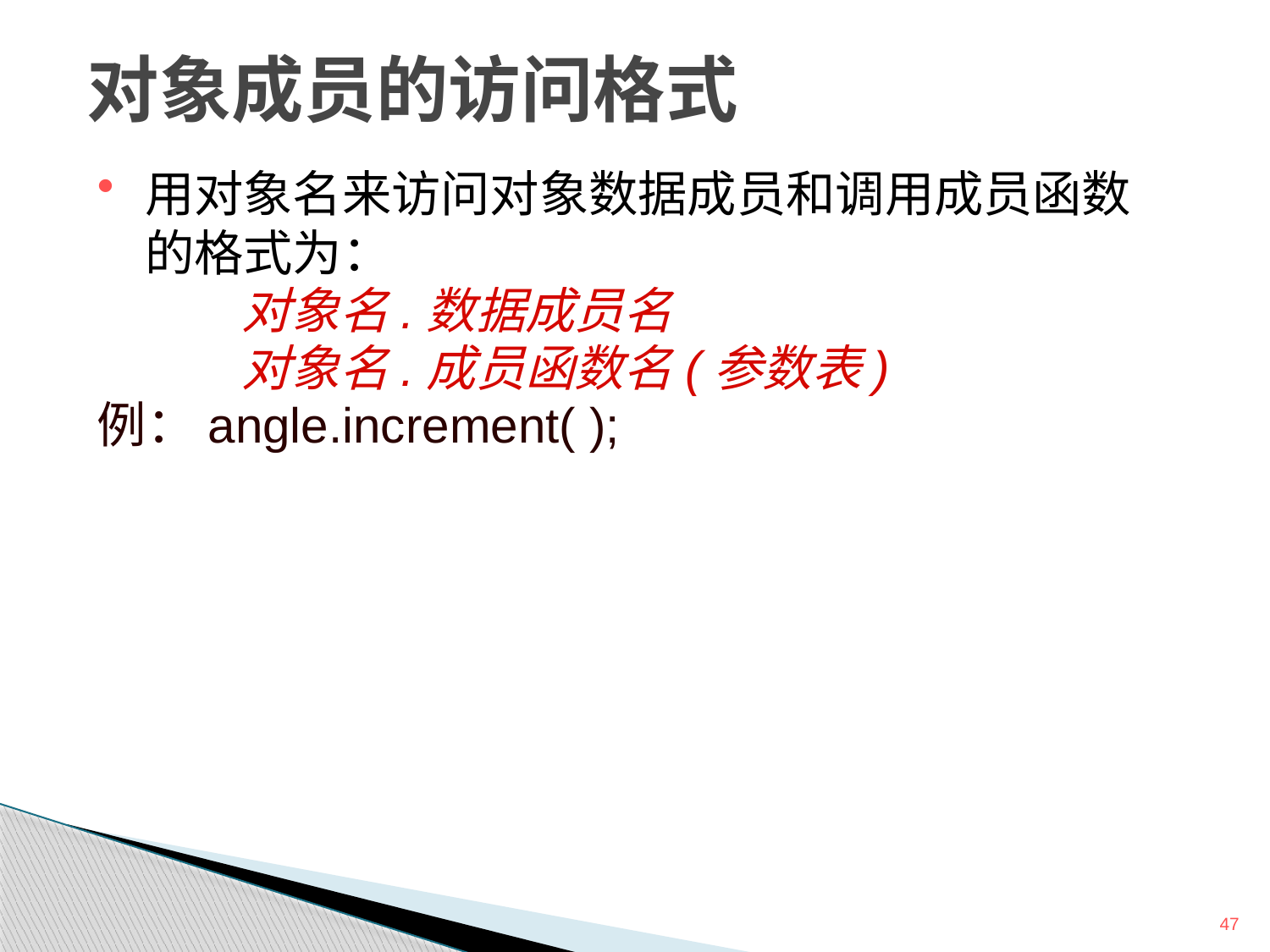

# 对象成员的访问格式
用对象名来访问对象数据成员和调用成员函数的格式为：
            对象名.数据成员名
            对象名.成员函数名(参数表)
例：angle.increment( );

47